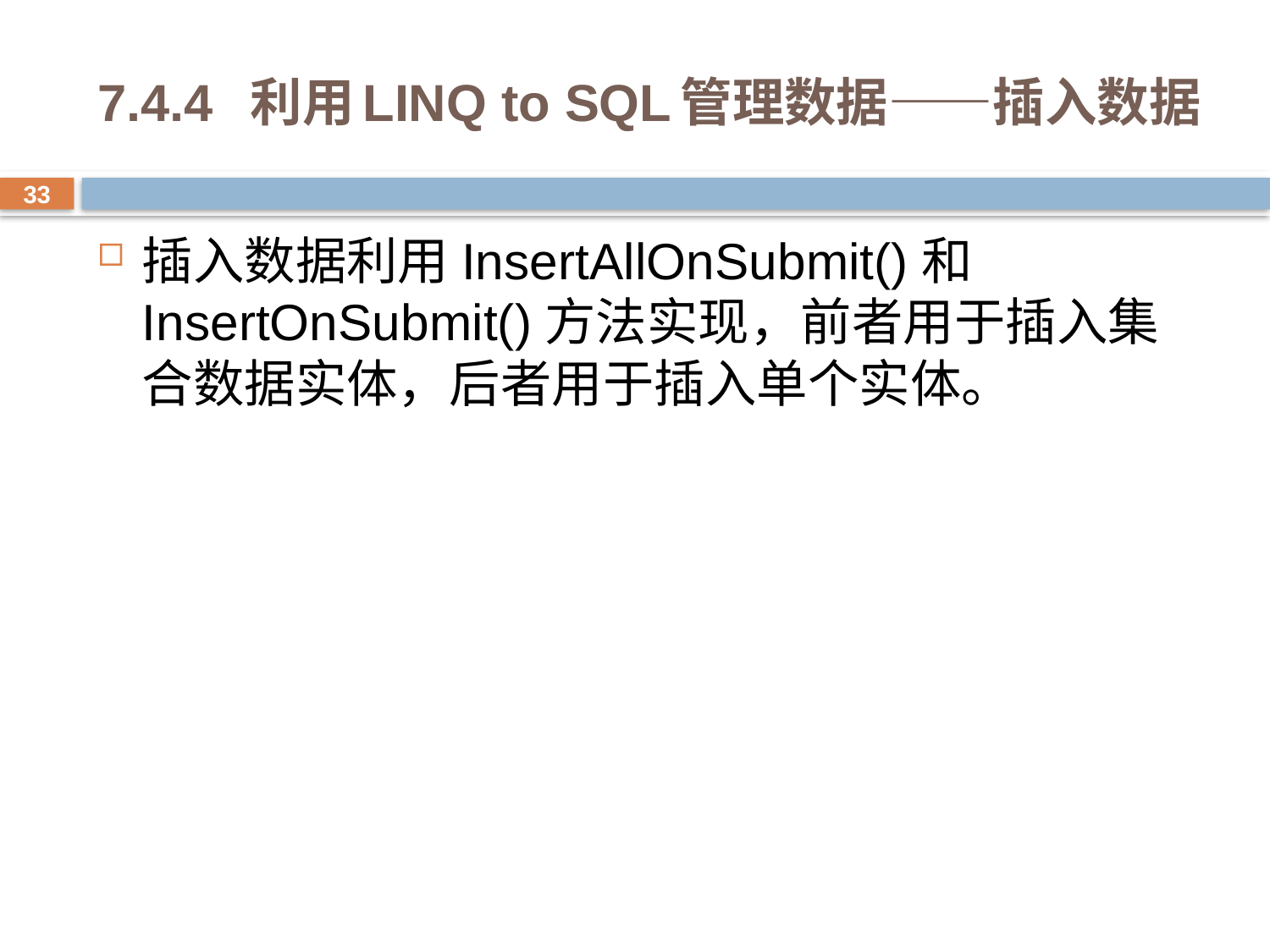

# 7.4.4  利用LINQ to SQL管理数据——插入数据
33
插入数据利用InsertAllOnSubmit()和InsertOnSubmit()方法实现，前者用于插入集合数据实体，后者用于插入单个实体。